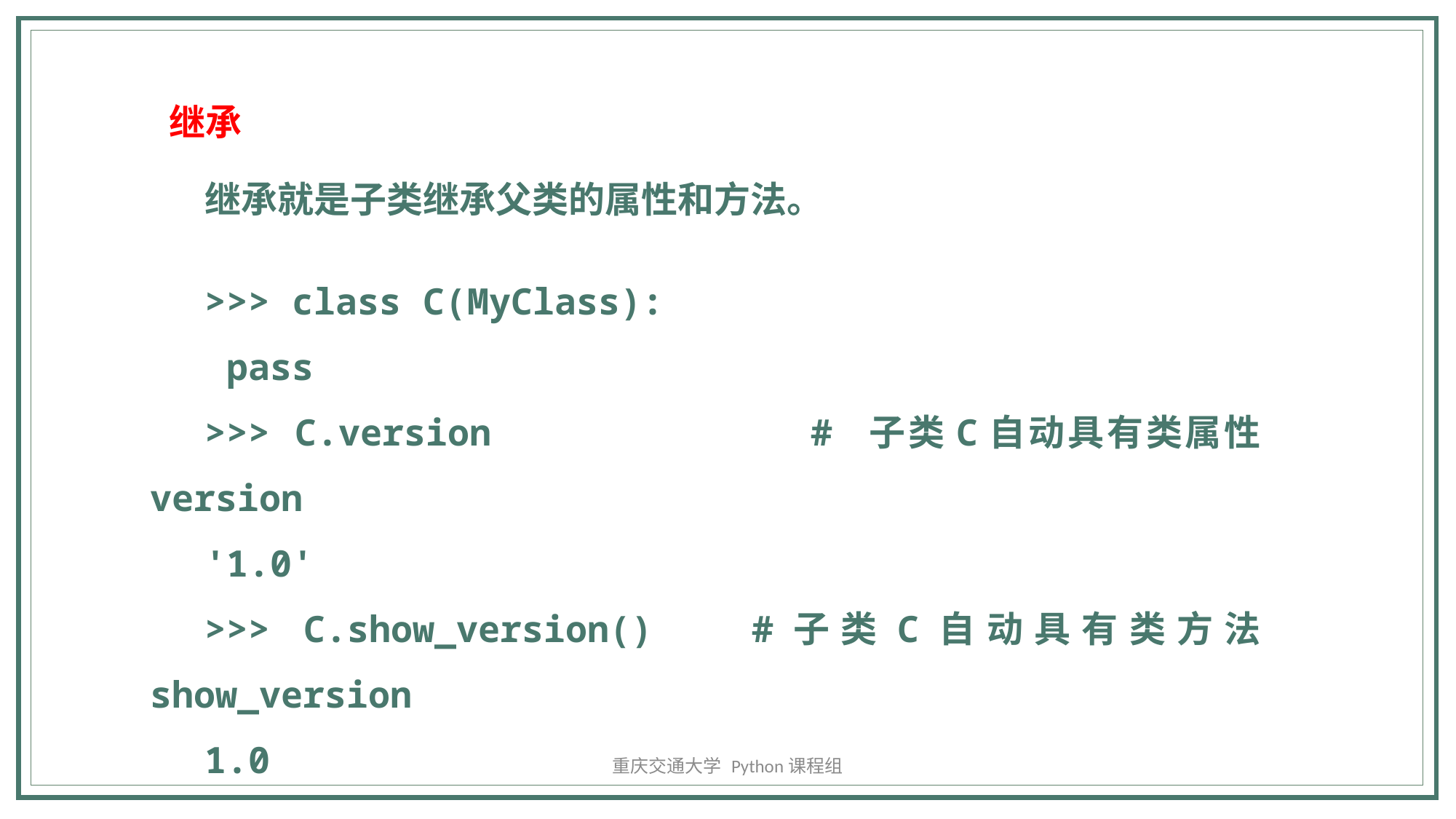

继承
继承就是子类继承父类的属性和方法。
>>> class C(MyClass):
 pass
>>> C.version 			# 子类C自动具有类属性version
'1.0'
>>> C.show_version()   #子类C自动具有类方法show_version
1.0
重庆交通大学 Python课程组